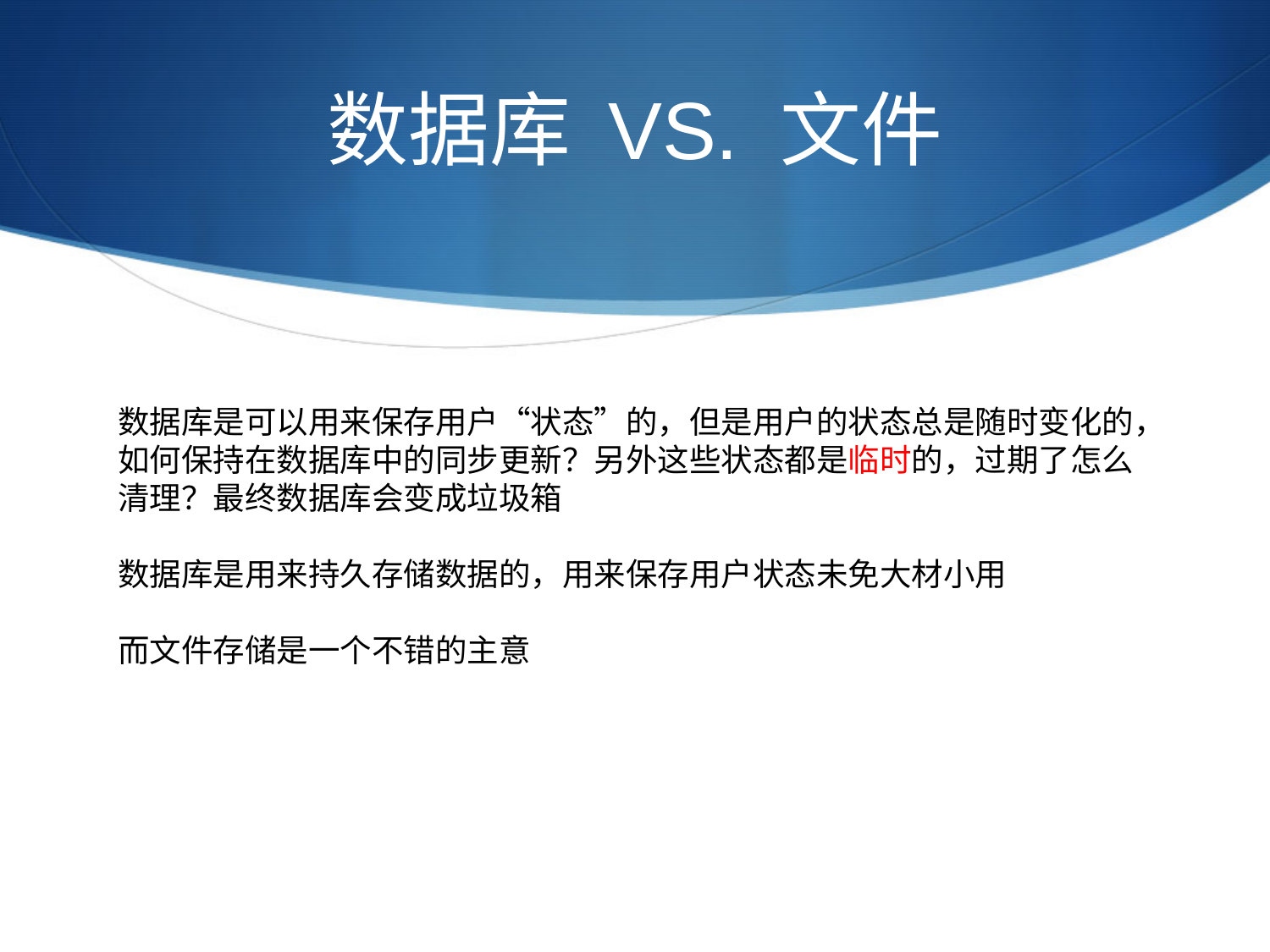

# 数据库 VS. 文件
数据库是可以用来保存用户“状态”的，但是用户的状态总是随时变化的，如何保持在数据库中的同步更新？另外这些状态都是临时的，过期了怎么清理？最终数据库会变成垃圾箱

数据库是用来持久存储数据的，用来保存用户状态未免大材小用

而文件存储是一个不错的主意